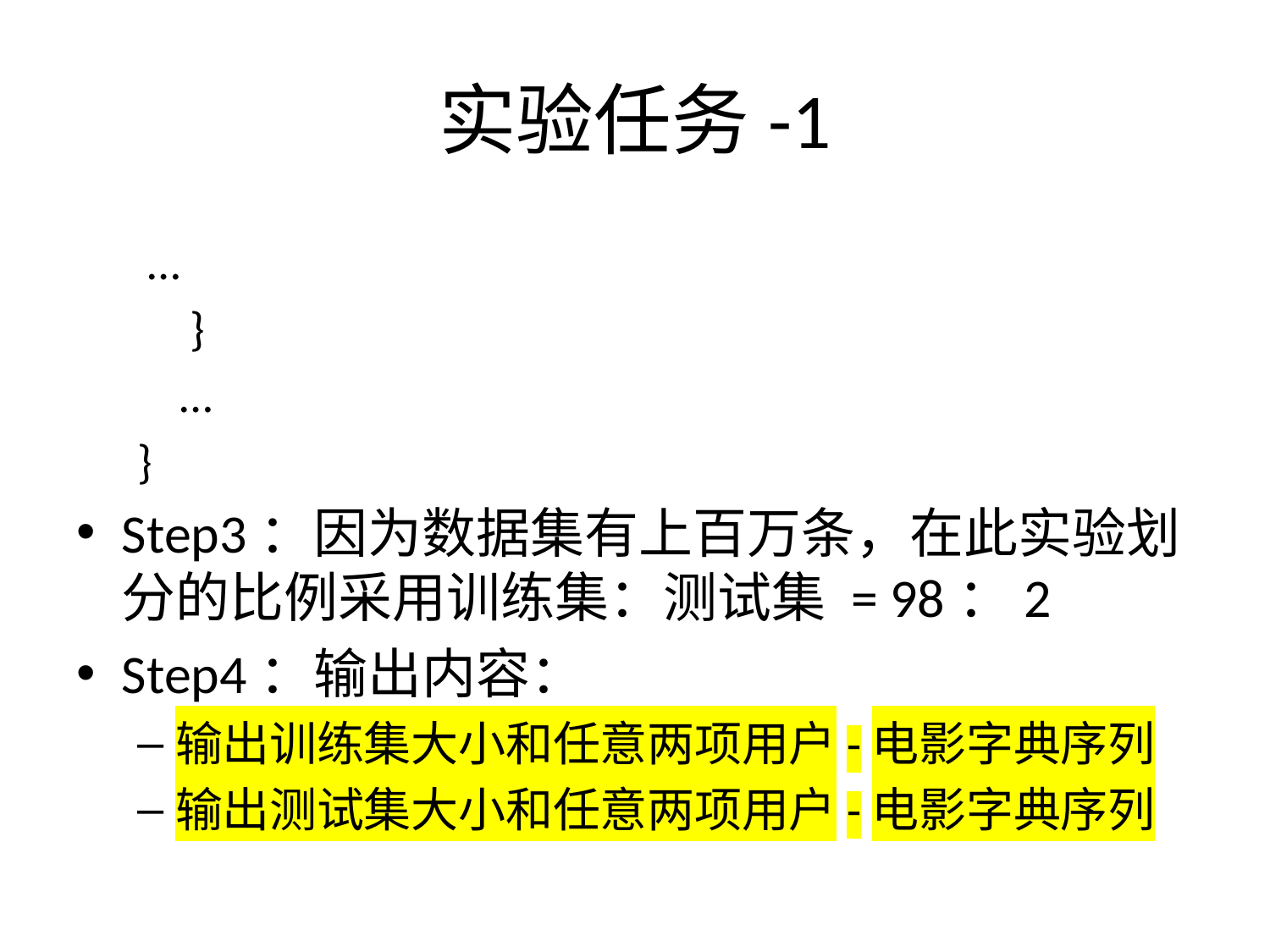

# 实验任务-1
 …
     }
    …
}
Step3：因为数据集有上百万条，在此实验划分的比例采用训练集：测试集 = 98：2
Step4：输出内容：
输出训练集大小和任意两项用户-电影字典序列
输出测试集大小和任意两项用户-电影字典序列